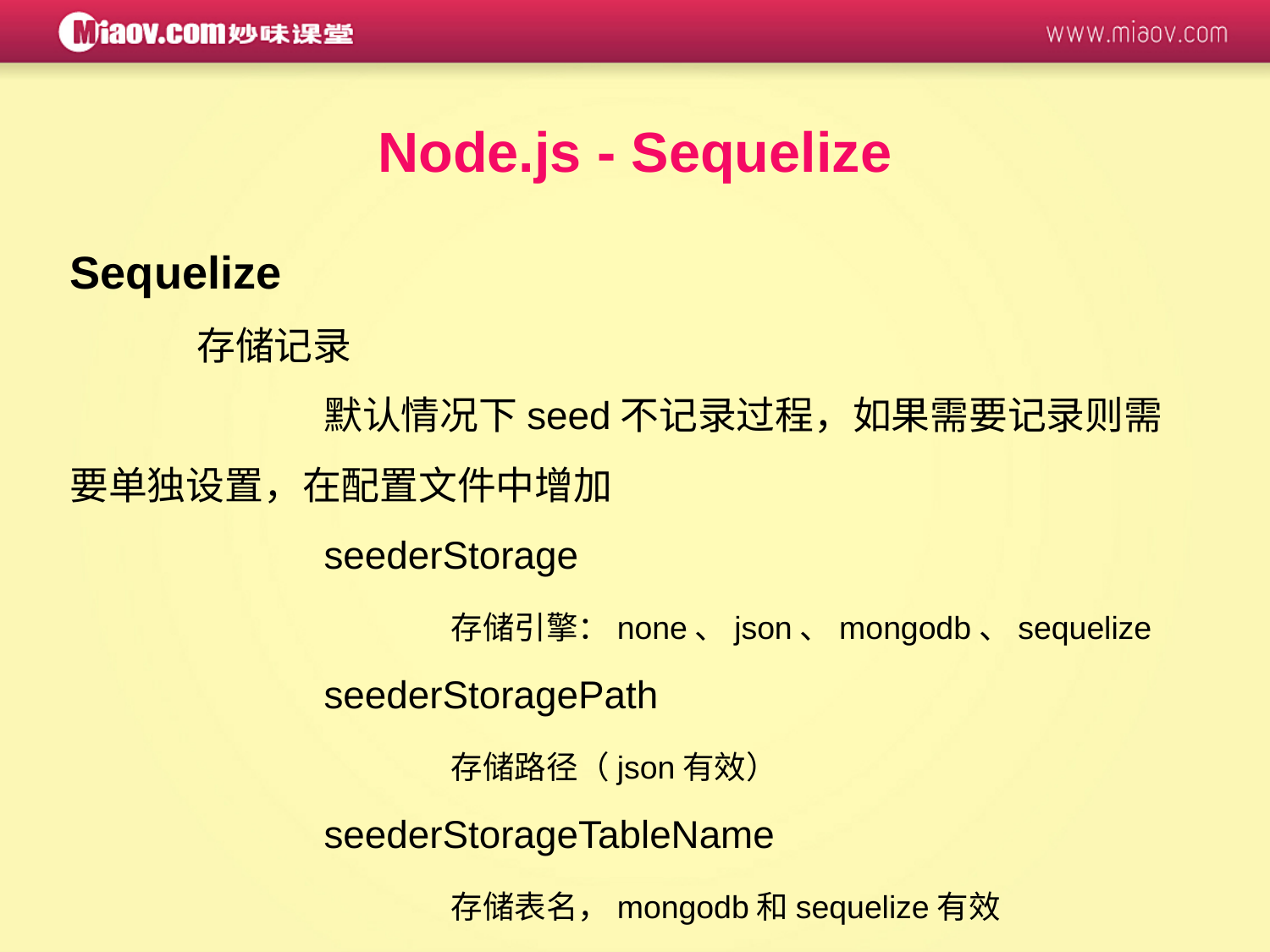

Node.js - Sequelize
Sequelize
	存储记录
		默认情况下seed不记录过程，如果需要记录则需要单独设置，在配置文件中增加
		seederStorage
			存储引擎：none、json、mongodb、sequelize
		seederStoragePath
			存储路径（json有效）
		seederStorageTableName
			存储表名，mongodb和sequelize有效